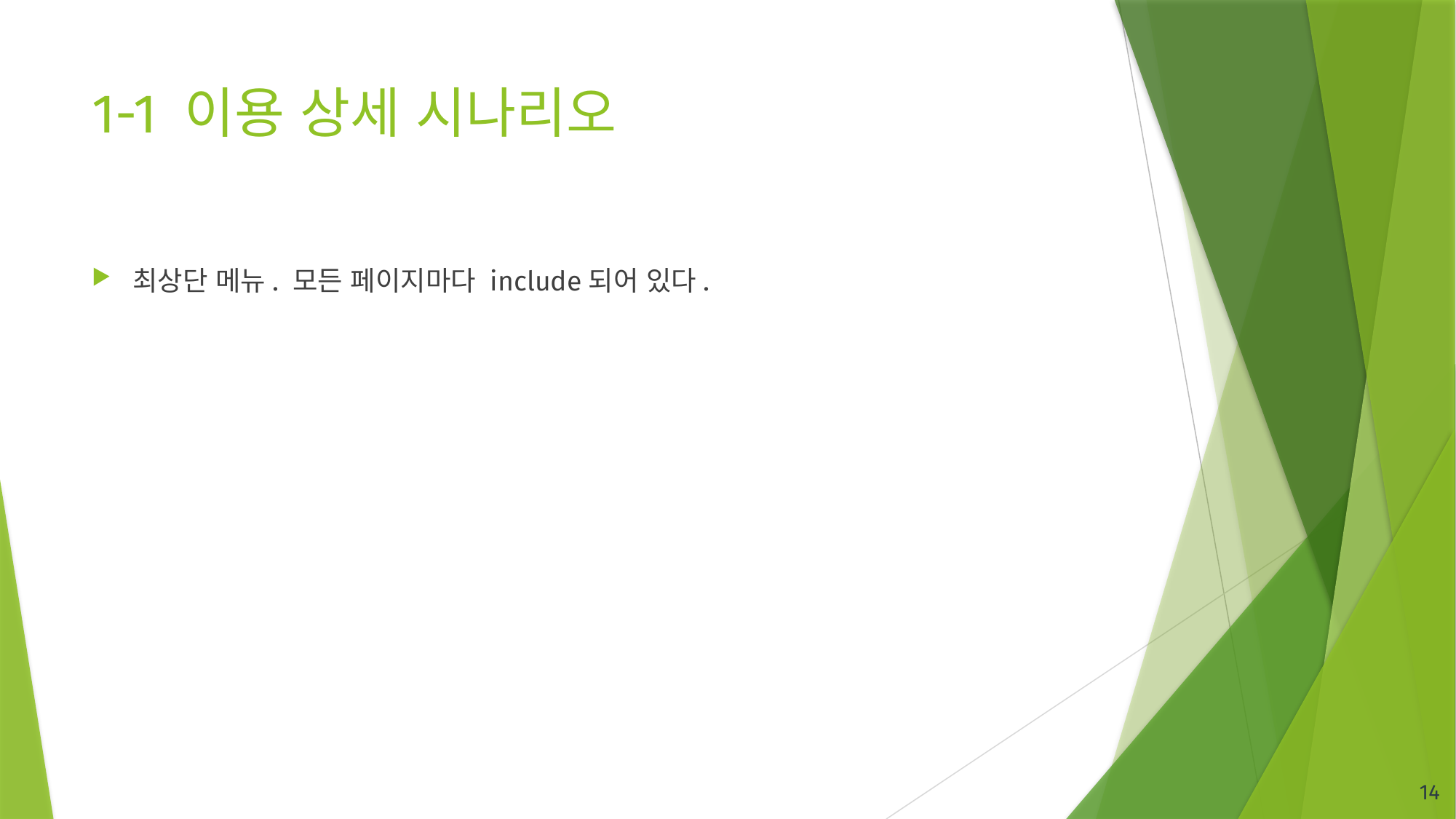

# 1-1 이용 상세 시나리오
최상단 메뉴. 모든 페이지마다 include되어 있다.

14